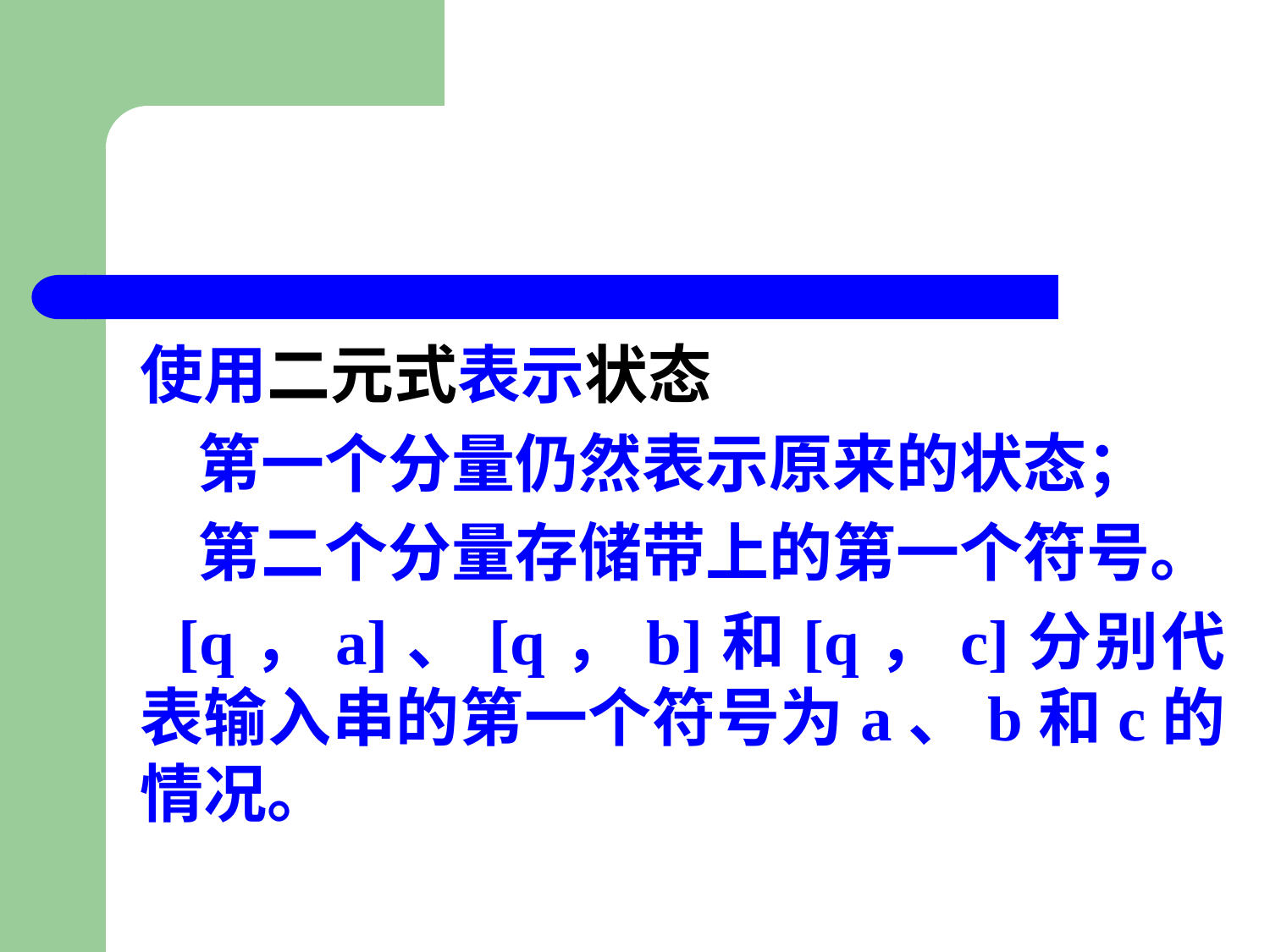

#
使用二元式表示状态
   第一个分量仍然表示原来的状态；
   第二个分量存储带上的第一个符号。
  [q，a]、[q，b]和[q，c]分别代表输入串的第一个符号为a、b和c的情况。